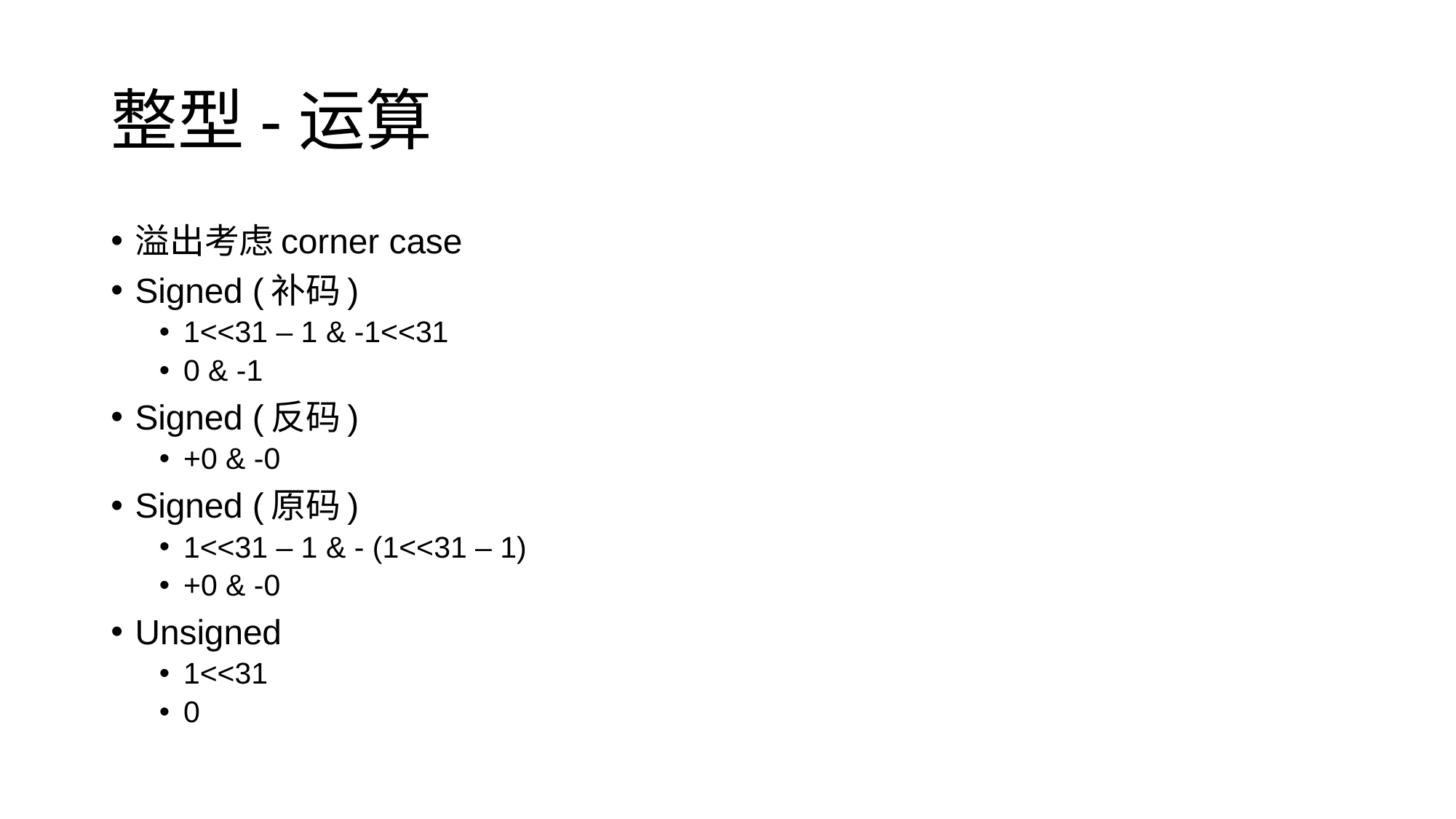

# 整型-运算
溢出考虑corner case
Signed (补码)
1<<31 – 1 & -1<<31
0 & -1
Signed (反码)
+0 & -0
Signed (原码)
1<<31 – 1 & - (1<<31 – 1)
+0 & -0
Unsigned
1<<31
0